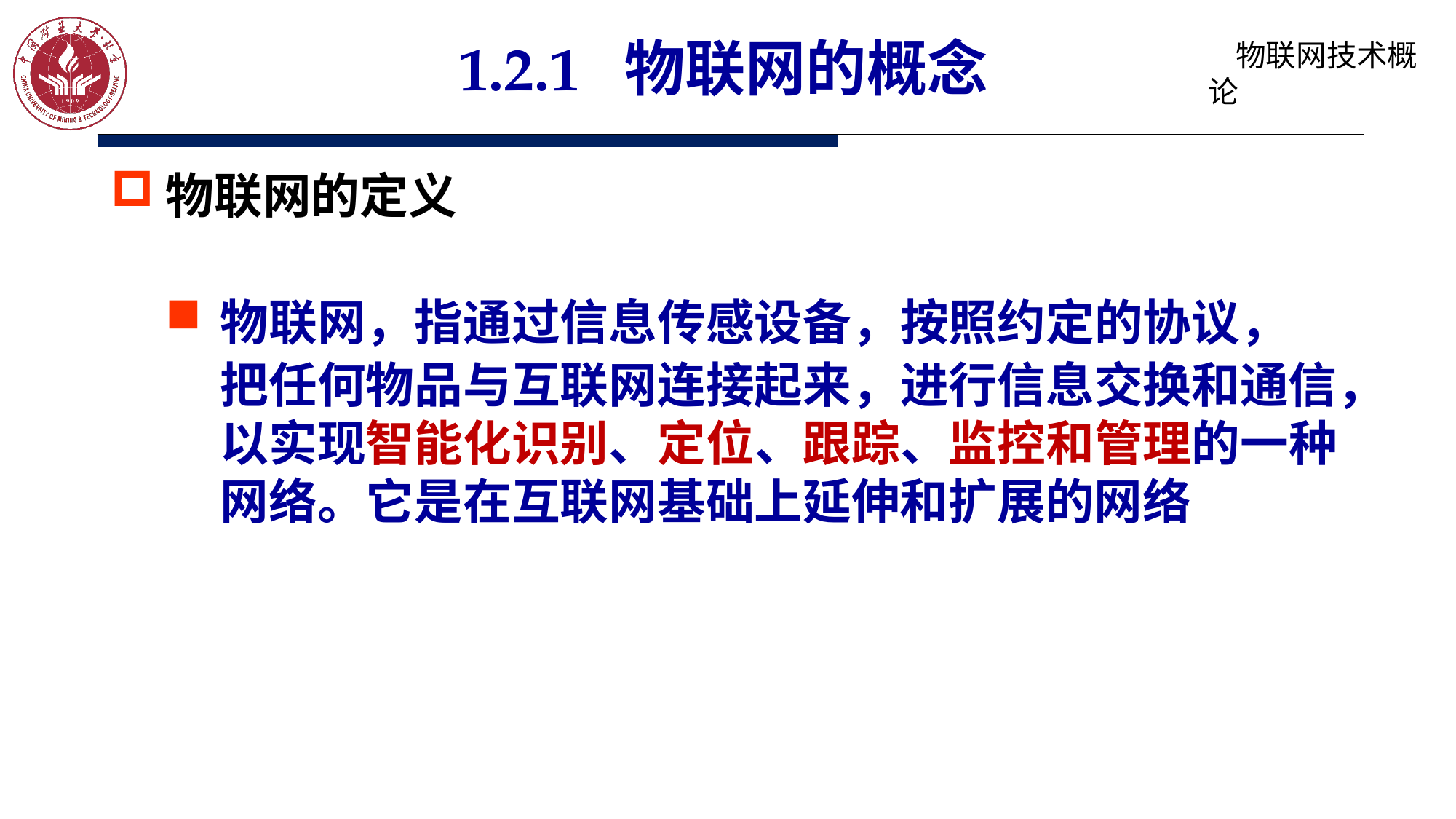

# 1.2.1  物联网的概念
物联网的定义

物联网，指通过信息传感设备，按照约定的协议，
把任何物品与互联网连接起来，进行信息交换和通信，以实现智能化识别、定位、跟踪、监控和管理的一种网络。它是在互联网基础上延伸和扩展的网络